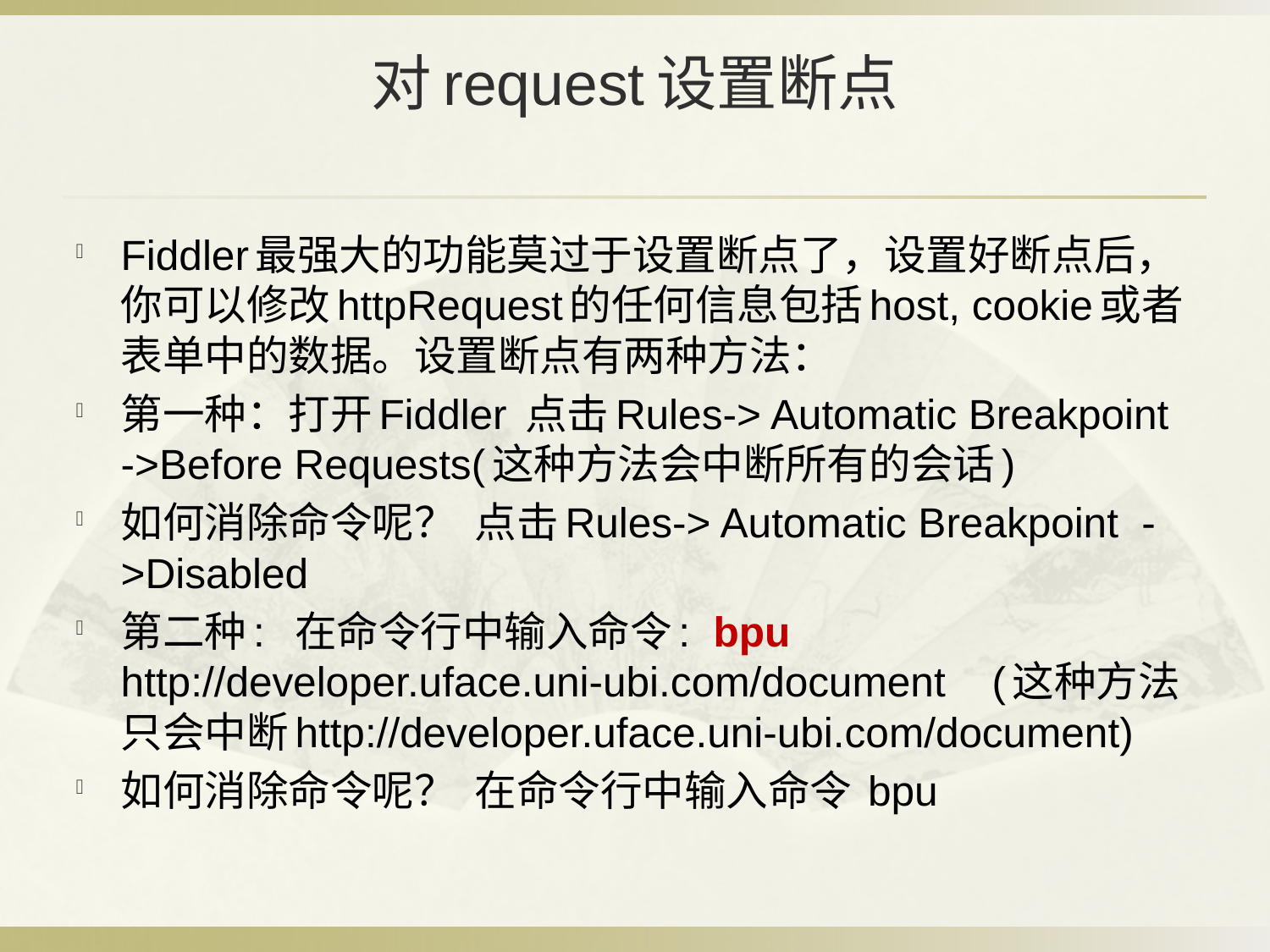

# 对request设置断点
Fiddler最强大的功能莫过于设置断点了，设置好断点后，你可以修改httpRequest的任何信息包括host, cookie或者表单中的数据。设置断点有两种方法：
第一种：打开Fiddler 点击Rules-> Automatic Breakpoint  ->Before Requests(这种方法会中断所有的会话)
如何消除命令呢？  点击Rules-> Automatic Breakpoint  ->Disabled
第二种:  在命令行中输入命令:  bpu http://developer.uface.uni-ubi.com/document    (这种方法只会中断http://developer.uface.uni-ubi.com/document)
如何消除命令呢？  在命令行中输入命令 bpu